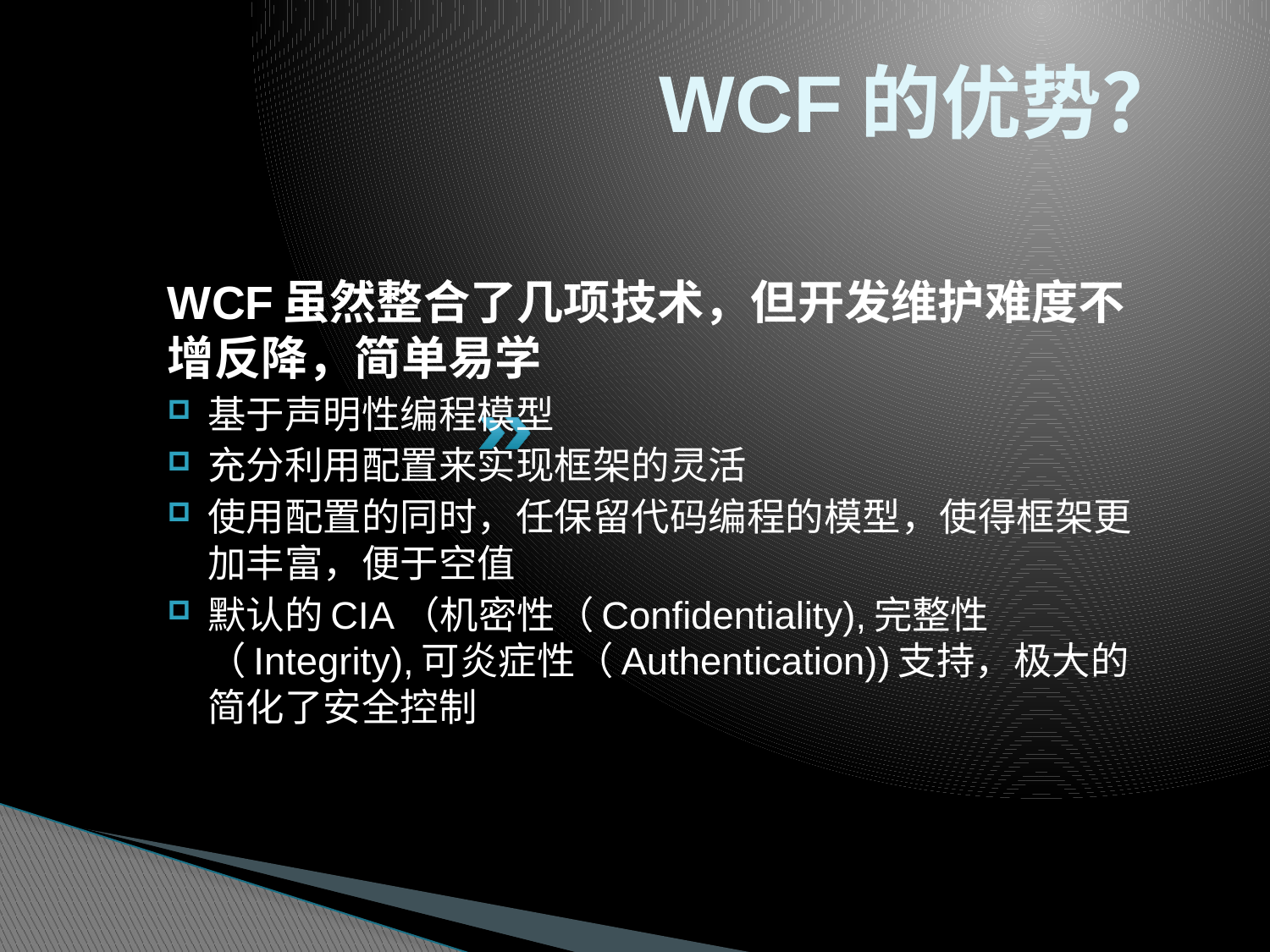

# WCF的优势？
WCF虽然整合了几项技术，但开发维护难度不增反降，简单易学
基于声明性编程模型
充分利用配置来实现框架的灵活
使用配置的同时，任保留代码编程的模型，使得框架更加丰富，便于空值
默认的CIA（机密性（Confidentiality),完整性（Integrity),可炎症性（Authentication))支持，极大的简化了安全控制